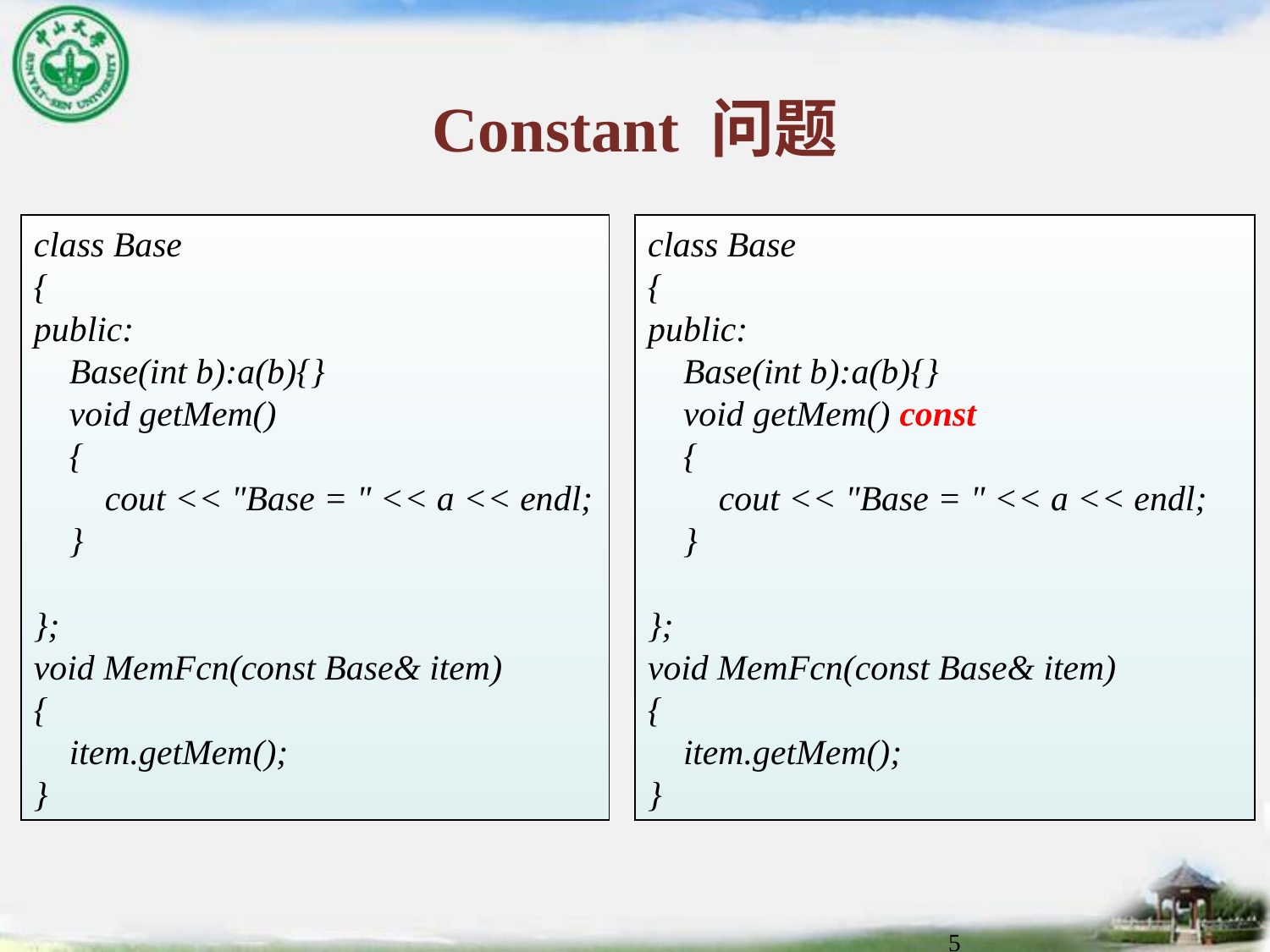

# Constant 问题
class Base
{
public:
    Base(int b):a(b){}
    void getMem() const
    {
        cout << "Base = " << a << endl;
    }
};
void MemFcn(const Base& item)
{
    item.getMem();
}
class Base
{
public:
    Base(int b):a(b){}
    void getMem()
    {
        cout << "Base = " << a << endl;
    }
};
void MemFcn(const Base& item)
{
    item.getMem();
}
5